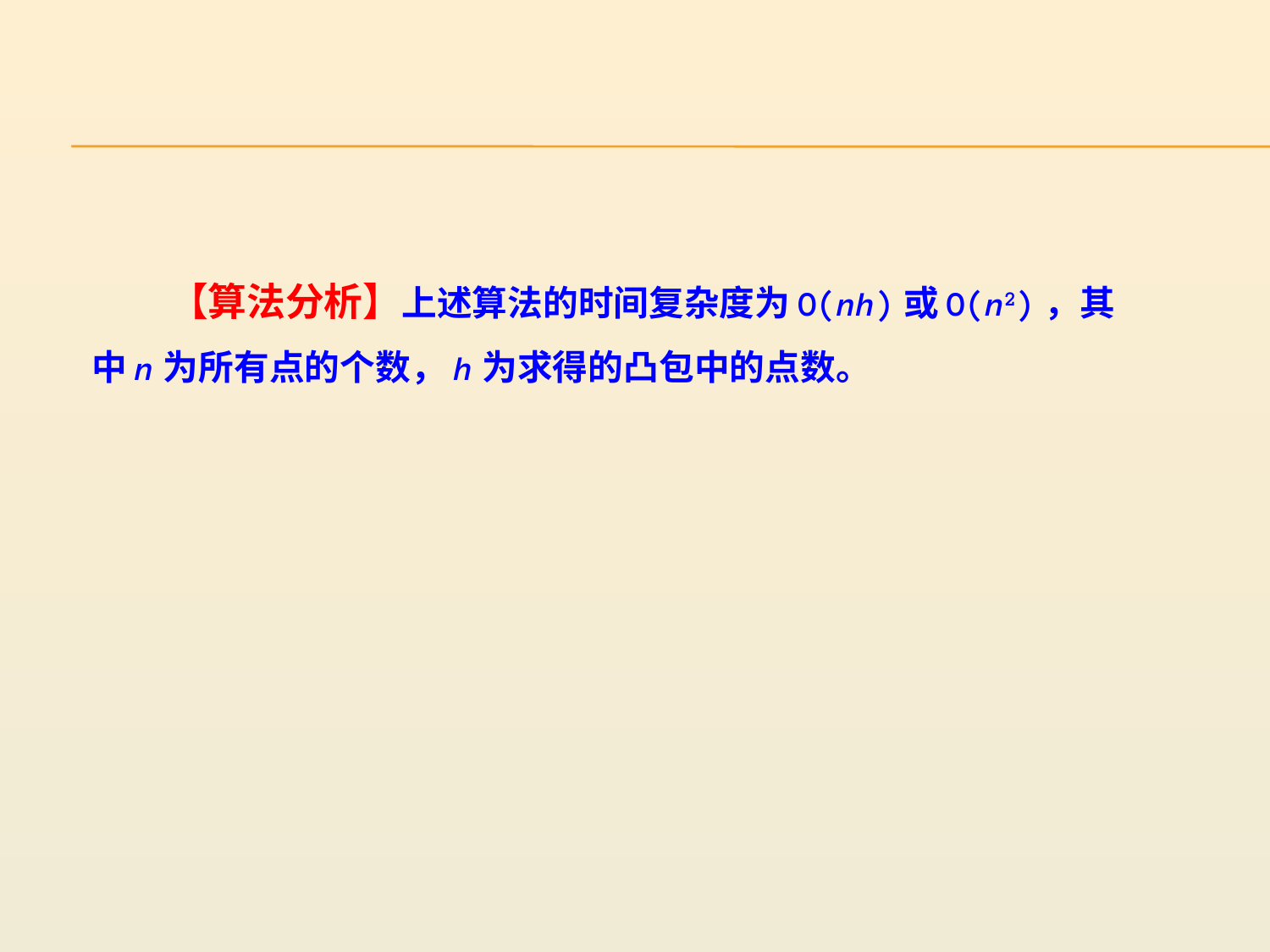

【算法分析】上述算法的时间复杂度为O(nh)或O(n2)，其中n为所有点的个数，h为求得的凸包中的点数。